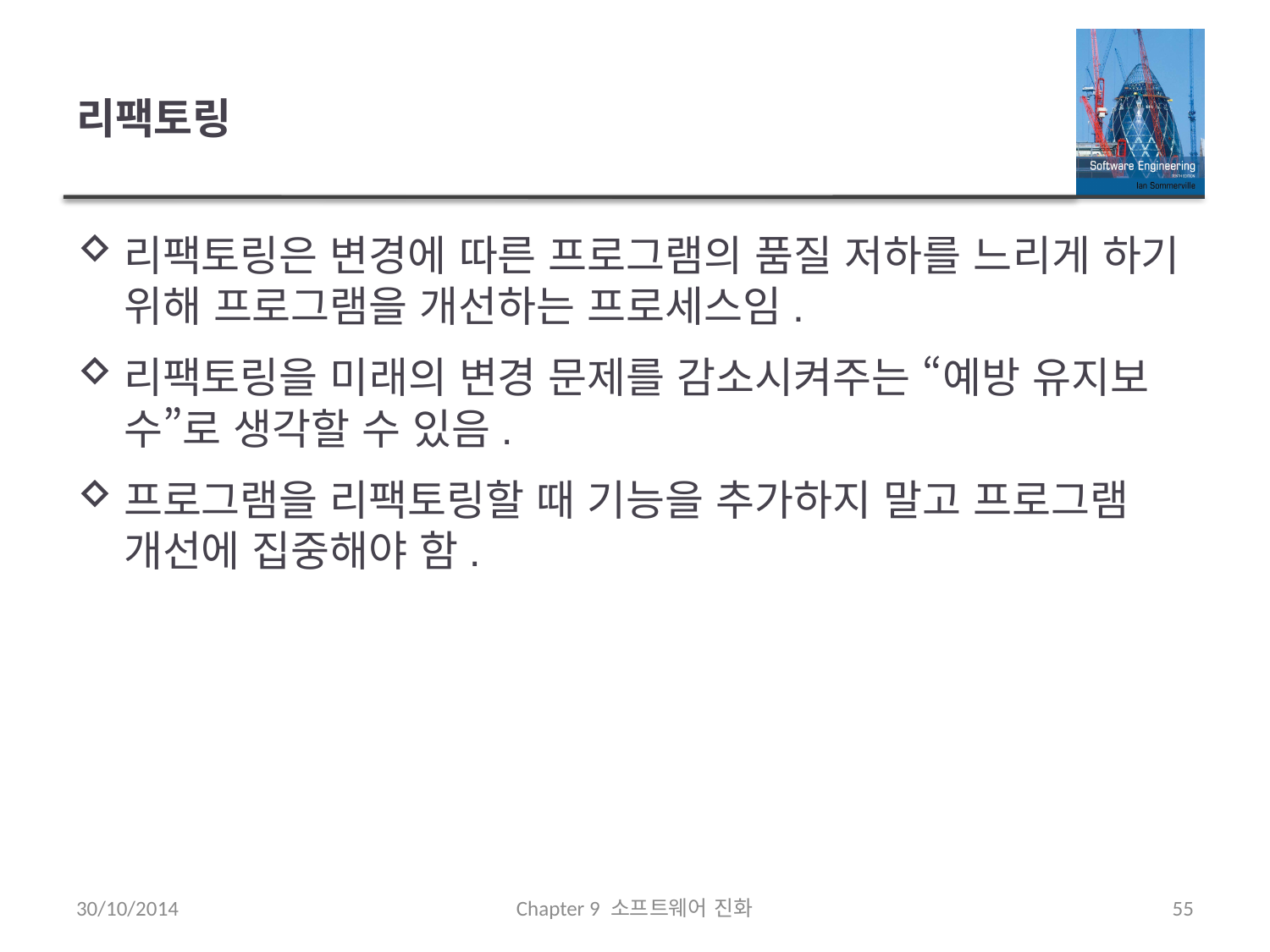

# 리팩토링
리팩토링은 변경에 따른 프로그램의 품질 저하를 느리게 하기 위해 프로그램을 개선하는 프로세스임.
리팩토링을 미래의 변경 문제를 감소시켜주는 “예방 유지보수”로 생각할 수 있음.
프로그램을 리팩토링할 때 기능을 추가하지 말고 프로그램 개선에 집중해야 함.
30/10/2014
Chapter 9 소프트웨어 진화
55